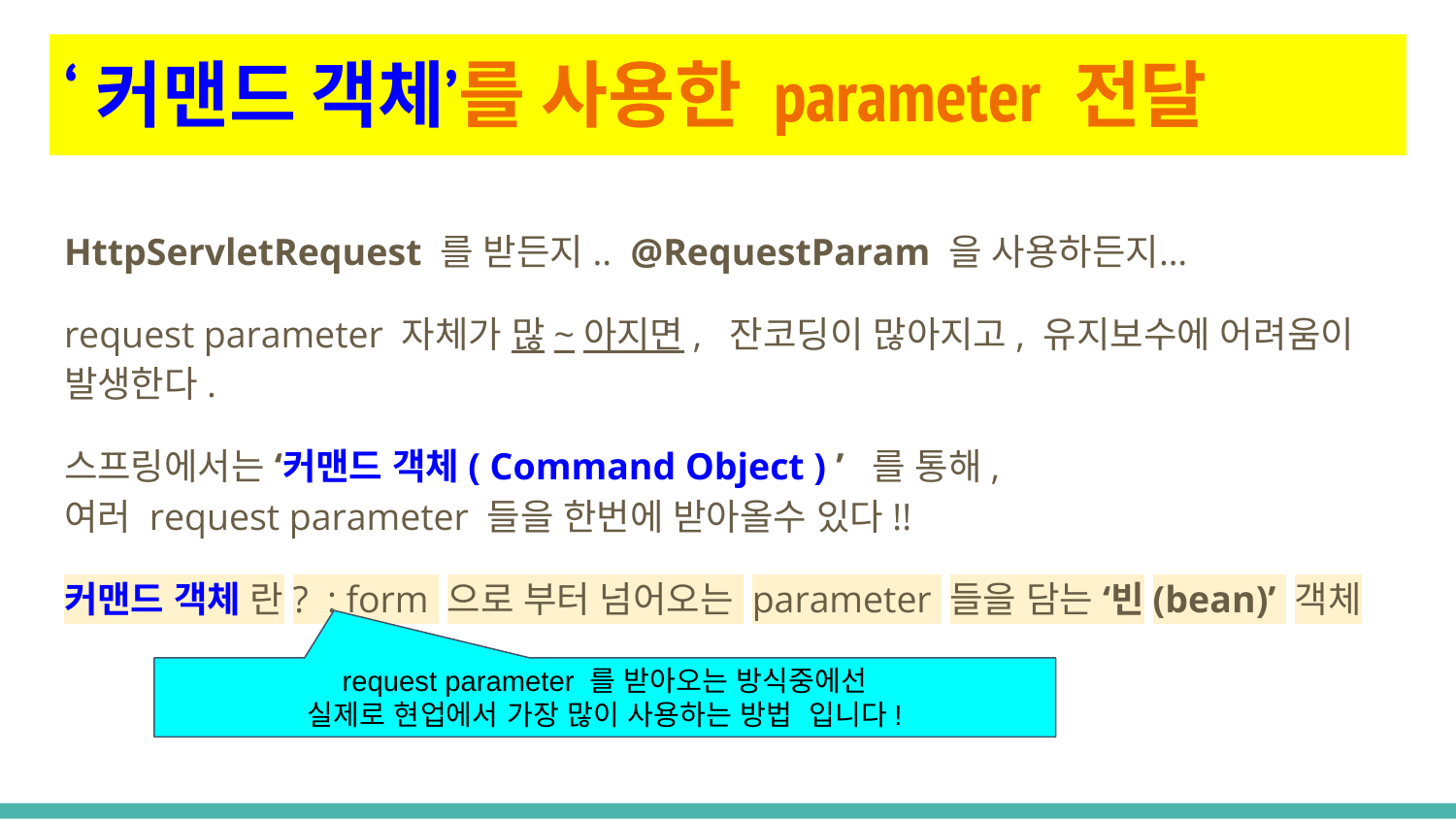

# ‘커맨드 객체’를 사용한 parameter 전달
HttpServletRequest 를 받든지..  @RequestParam 을 사용하든지…
request parameter 자체가 많~아지면,  잔코딩이 많아지고, 유지보수에 어려움이 발생한다.
스프링에서는 ‘커맨드 객체( Command Object ) ’  를 통해,
여러 request parameter 들을 한번에 받아올수 있다!!
커맨드 객체 란?  : form 으로 부터 넘어오는 parameter 들을 담는 ‘빈(bean)’ 객체

request parameter 를 받아오는 방식중에선
실제로 현업에서 가장 많이 사용하는 방법  입니다!